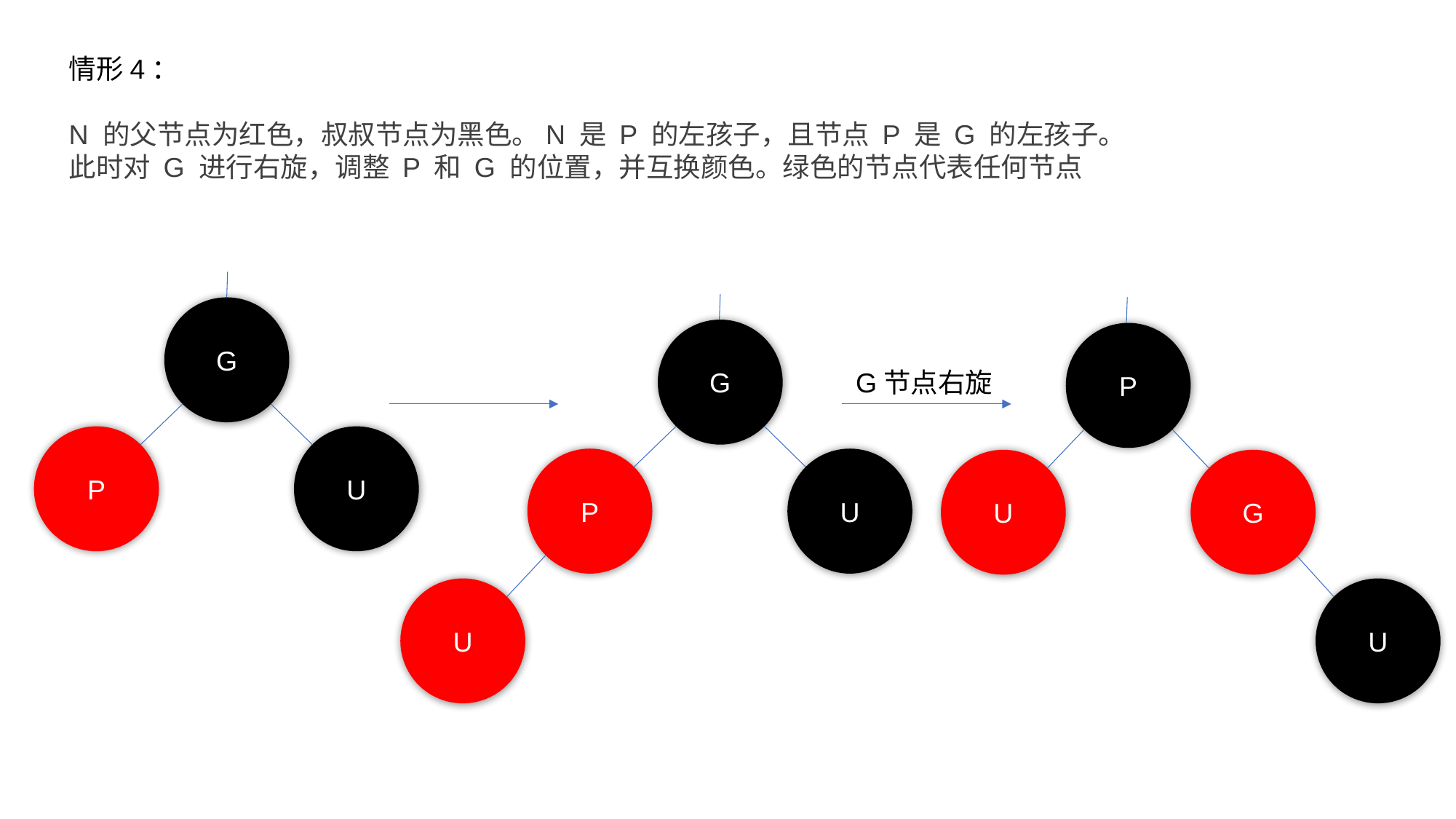

情形4：

N 的父节点为红色，叔叔节点为黑色。N 是 P 的左孩子，且节点 P 是 G 的左孩子。此时对 G 进行右旋，调整 P 和 G 的位置，并互换颜色。绿色的节点代表任何节点
G
G
P
G节点右旋
P
U
P
U
U
G
U
U